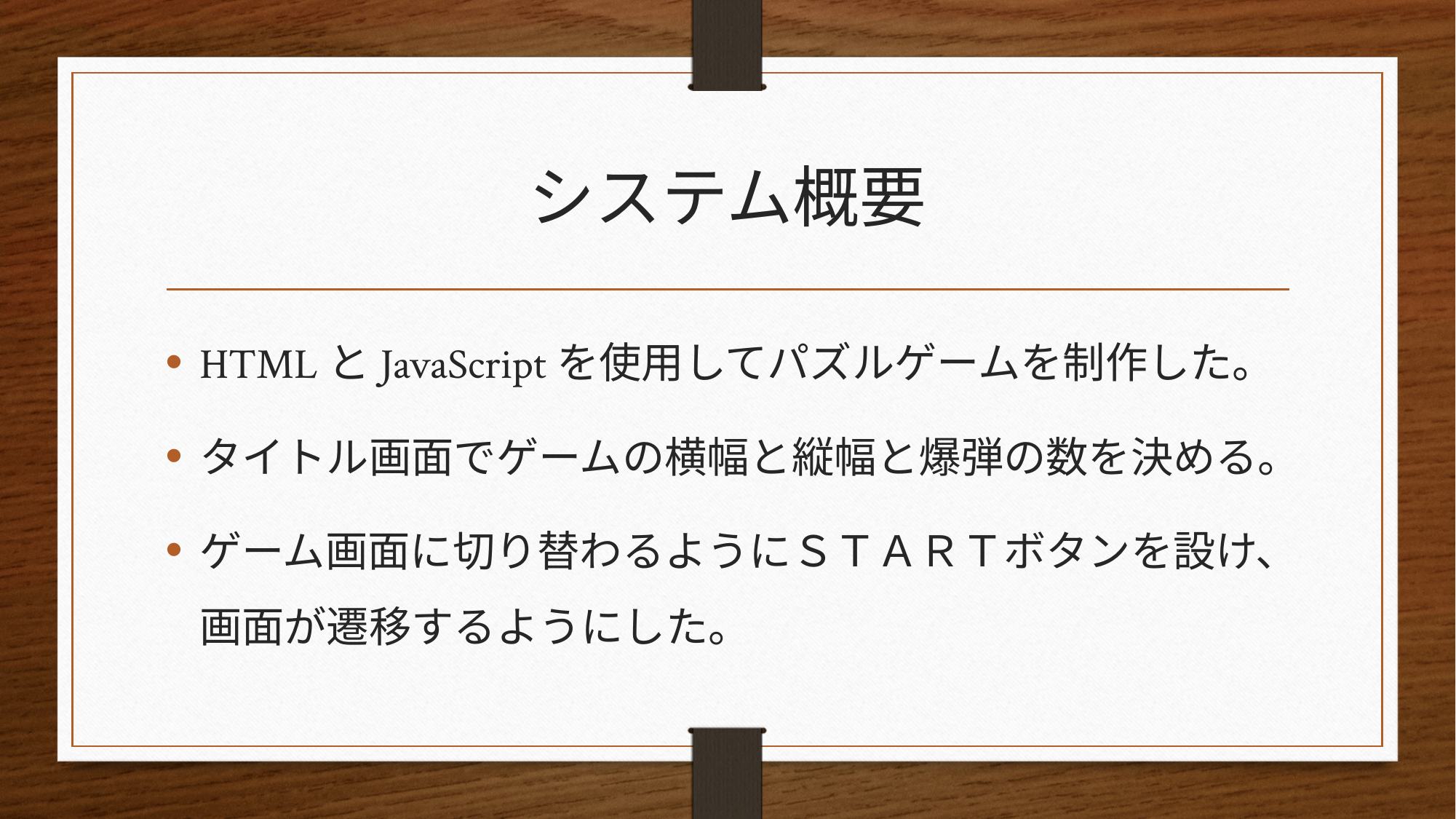

# システム概要
HTMLとJavaScriptを使用してパズルゲームを制作した。
タイトル画面でゲームの横幅と縦幅と爆弾の数を決める。
ゲーム画面に切り替わるようにＳＴＡＲＴボタンを設け、画面が遷移するようにした。